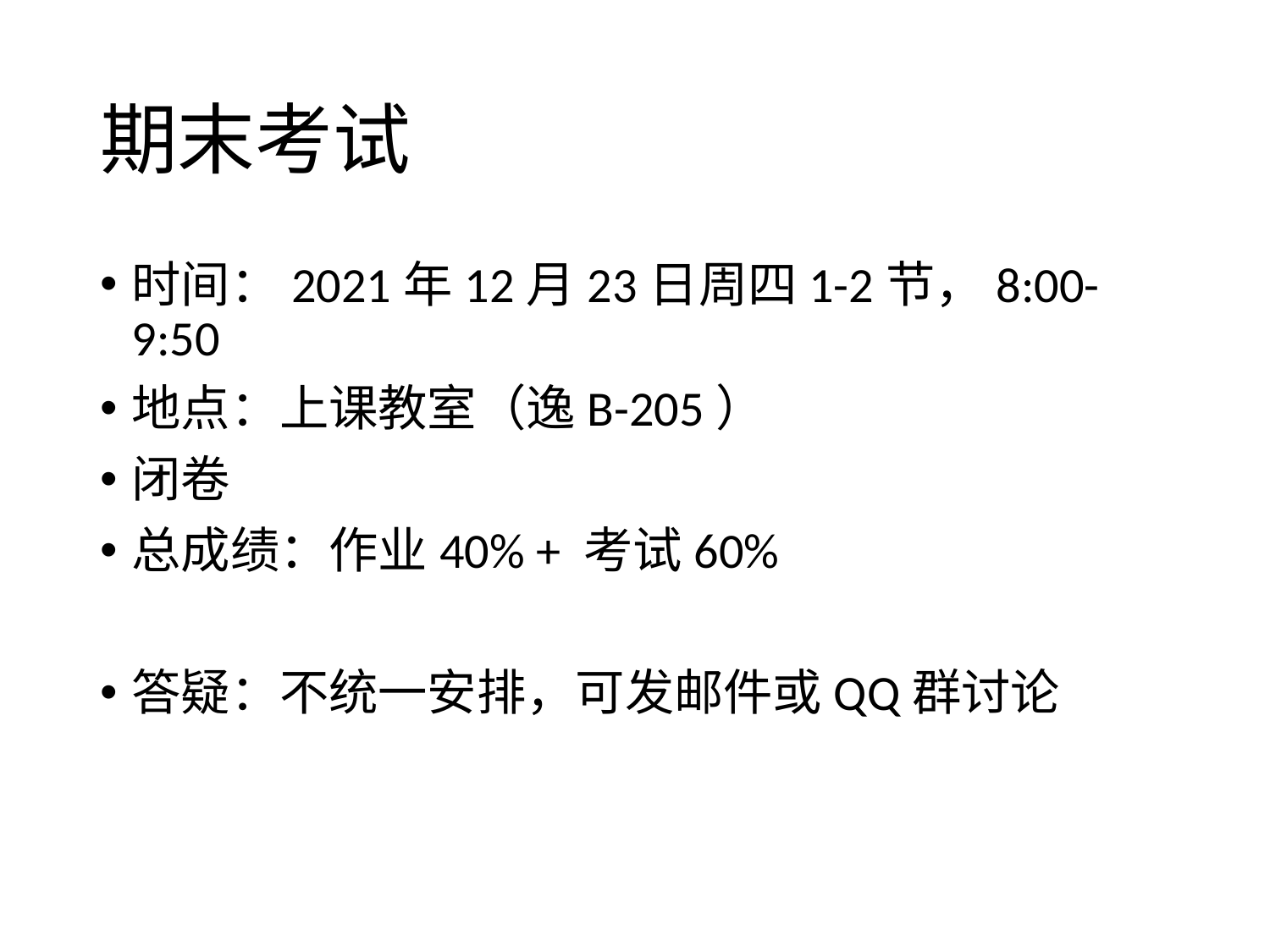

# 期末考试
时间：2021年12月23日周四1-2节，8:00-9:50
地点：上课教室（逸B-205）
闭卷
总成绩：作业40% + 考试60%

答疑：不统一安排，可发邮件或QQ群讨论